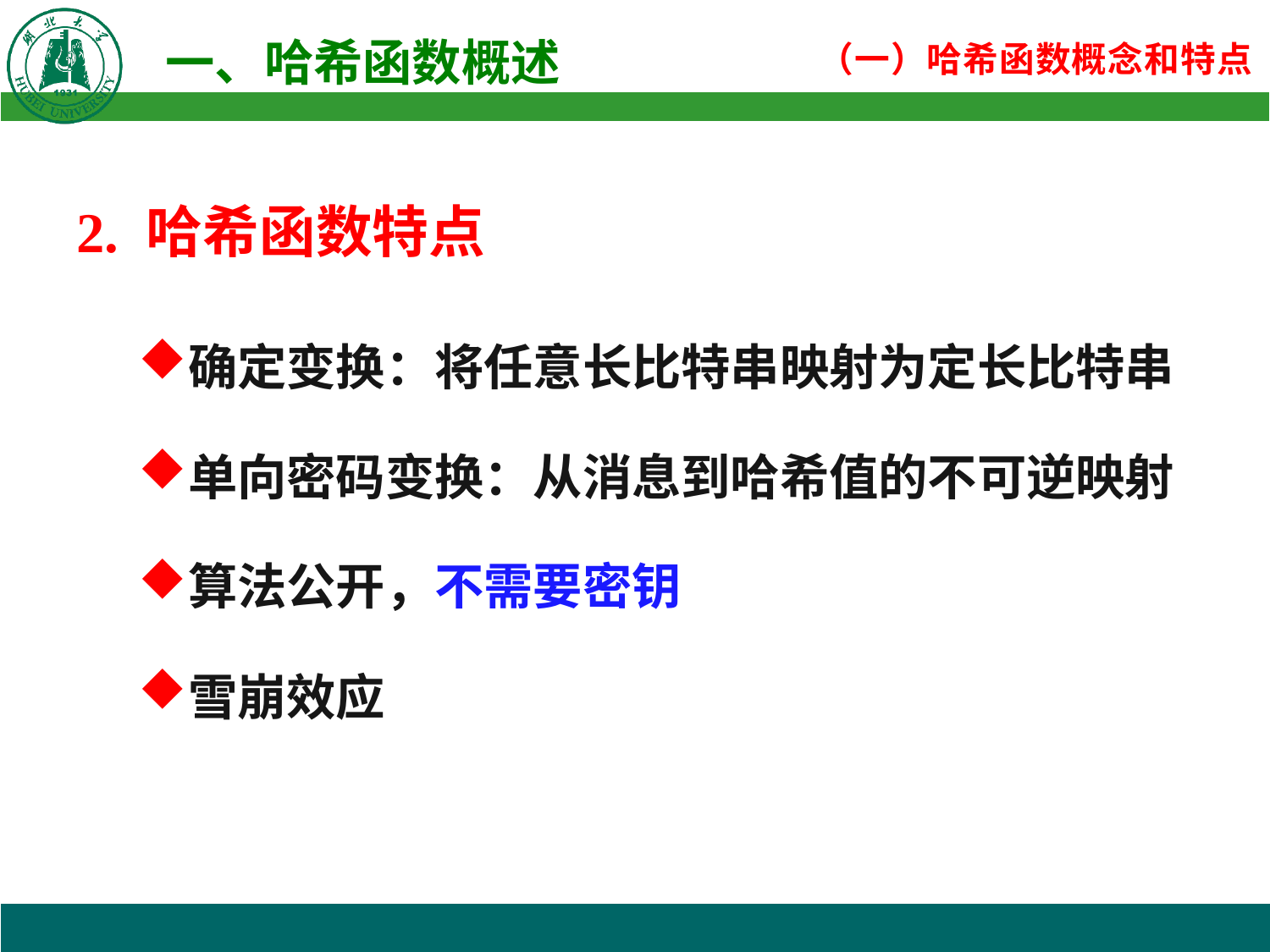

2. 哈希函数特点
确定变换：将任意长比特串映射为定长比特串
单向密码变换：从消息到哈希值的不可逆映射
算法公开，不需要密钥
雪崩效应